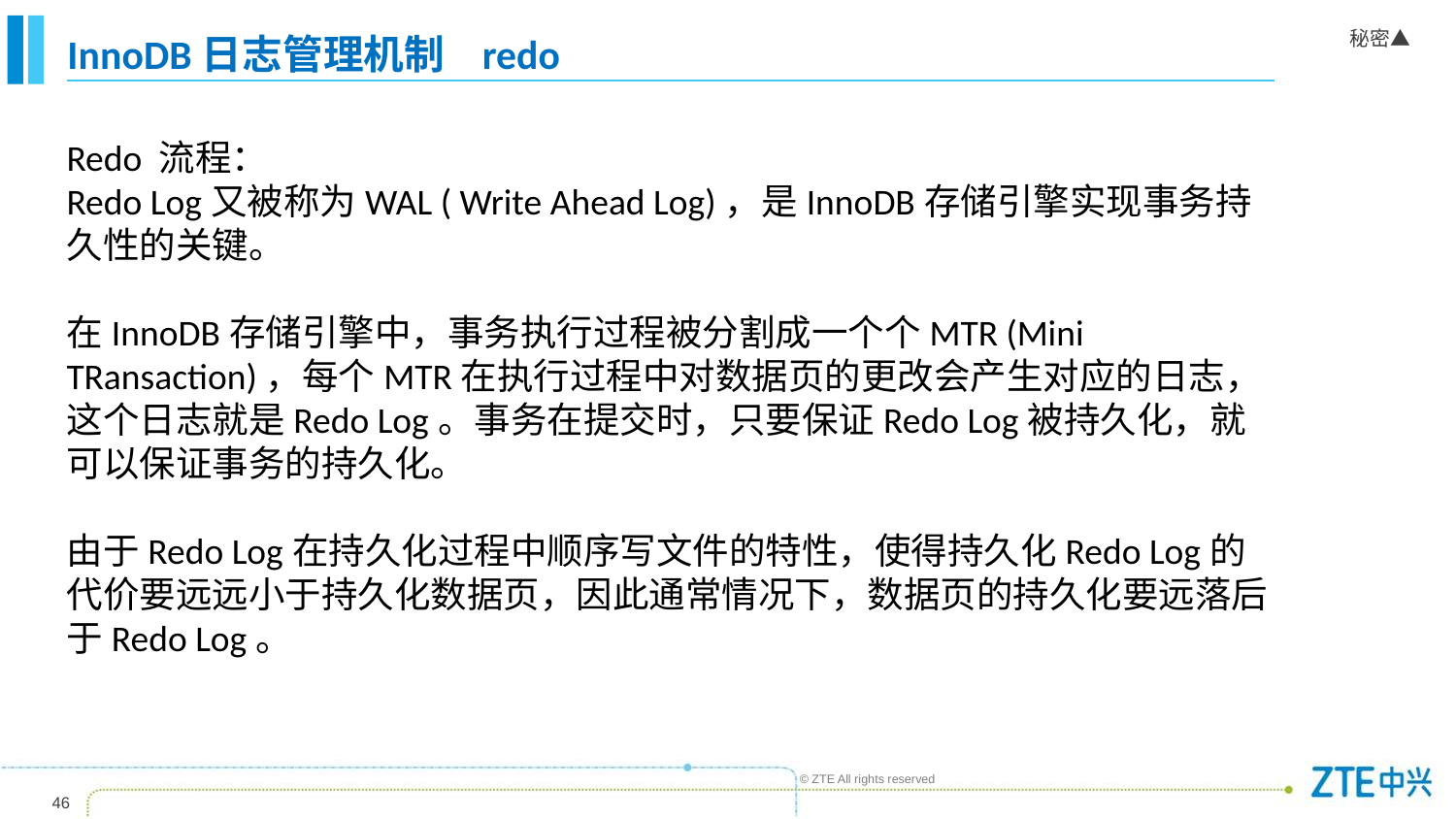

# InnoDB日志管理机制   redo
Redo 流程：
Redo Log又被称为WAL ( Write Ahead Log)，是InnoDB存储引擎实现事务持久性的关键。

在InnoDB存储引擎中，事务执行过程被分割成一个个MTR (Mini TRansaction)，每个MTR在执行过程中对数据页的更改会产生对应的日志，这个日志就是Redo Log。事务在提交时，只要保证Redo Log被持久化，就可以保证事务的持久化。

由于Redo Log在持久化过程中顺序写文件的特性，使得持久化Redo Log的代价要远远小于持久化数据页，因此通常情况下，数据页的持久化要远落后于Redo Log。